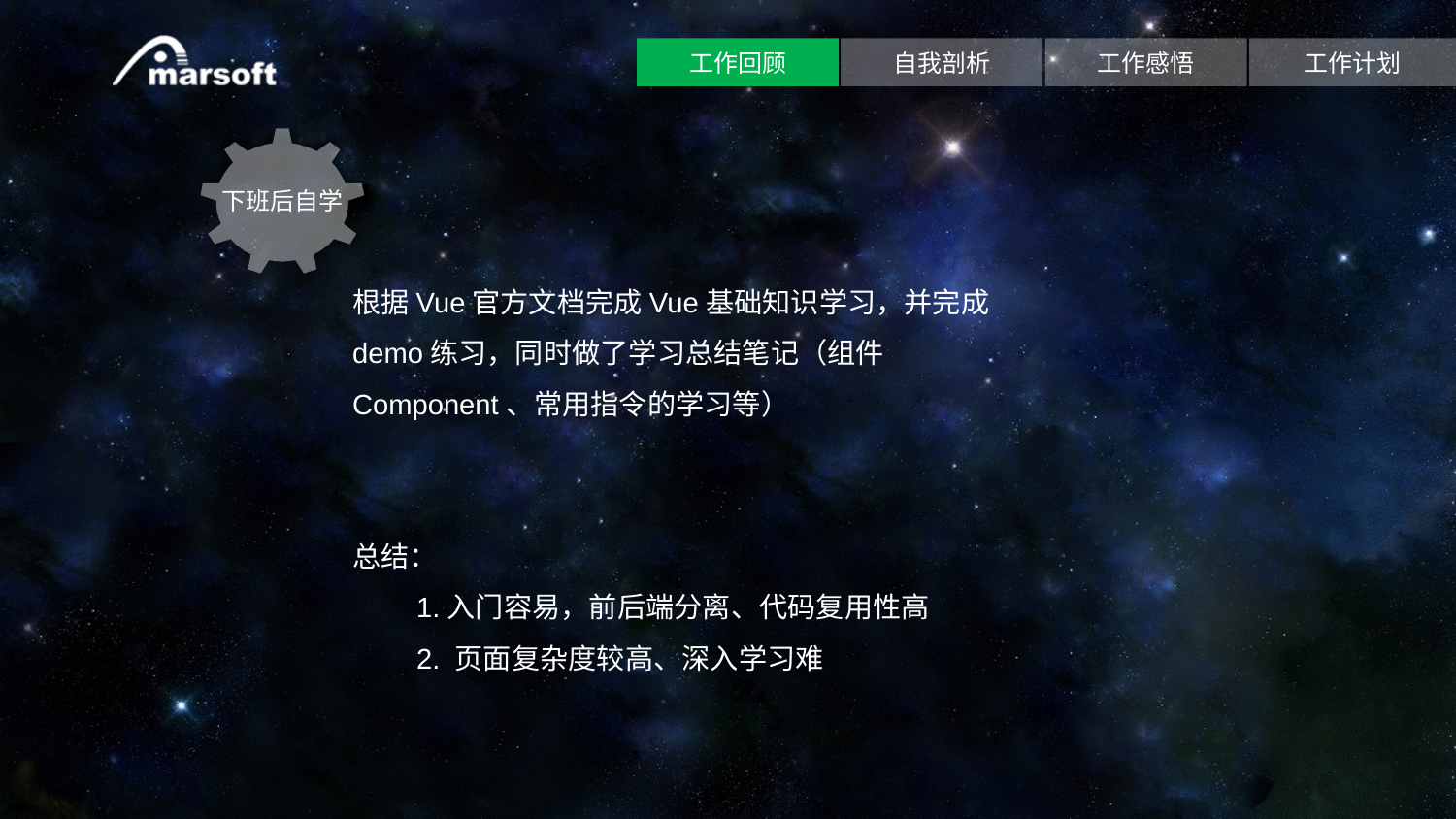

下班后自学
根据Vue官方文档完成Vue基础知识学习，并完成demo练习，同时做了学习总结笔记（组件Component、常用指令的学习等）

总结：
        1.入门容易，前后端分离、代码复用性高
        2. 页面复杂度较高、深入学习难